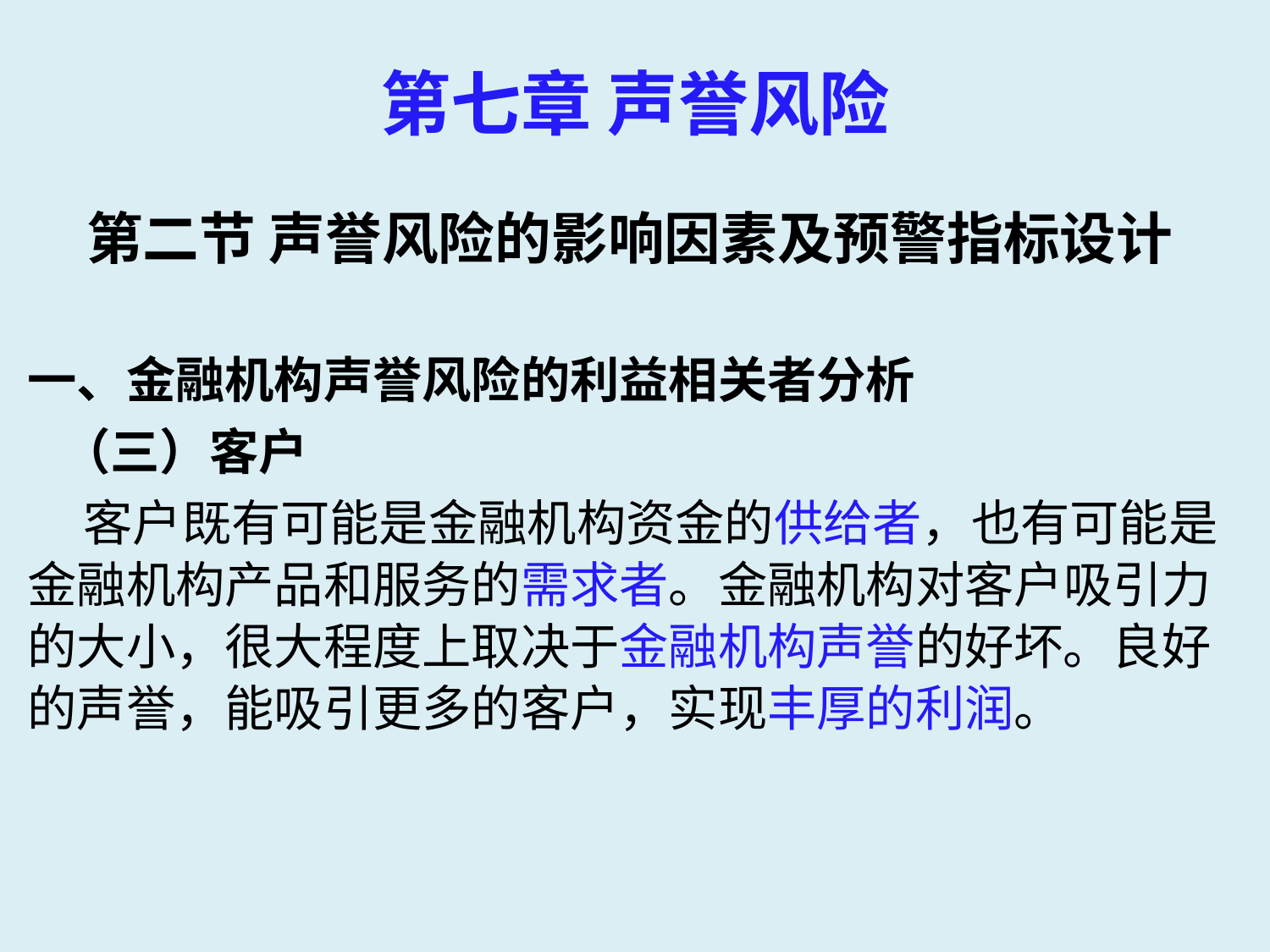

# 第七章 声誉风险
第二节 声誉风险的影响因素及预警指标设计

一、金融机构声誉风险的利益相关者分析
  （三）客户
    客户既有可能是金融机构资金的供给者，也有可能是金融机构产品和服务的需求者。金融机构对客户吸引力的大小，很大程度上取决于金融机构声誉的好坏。良好的声誉，能吸引更多的客户，实现丰厚的利润。